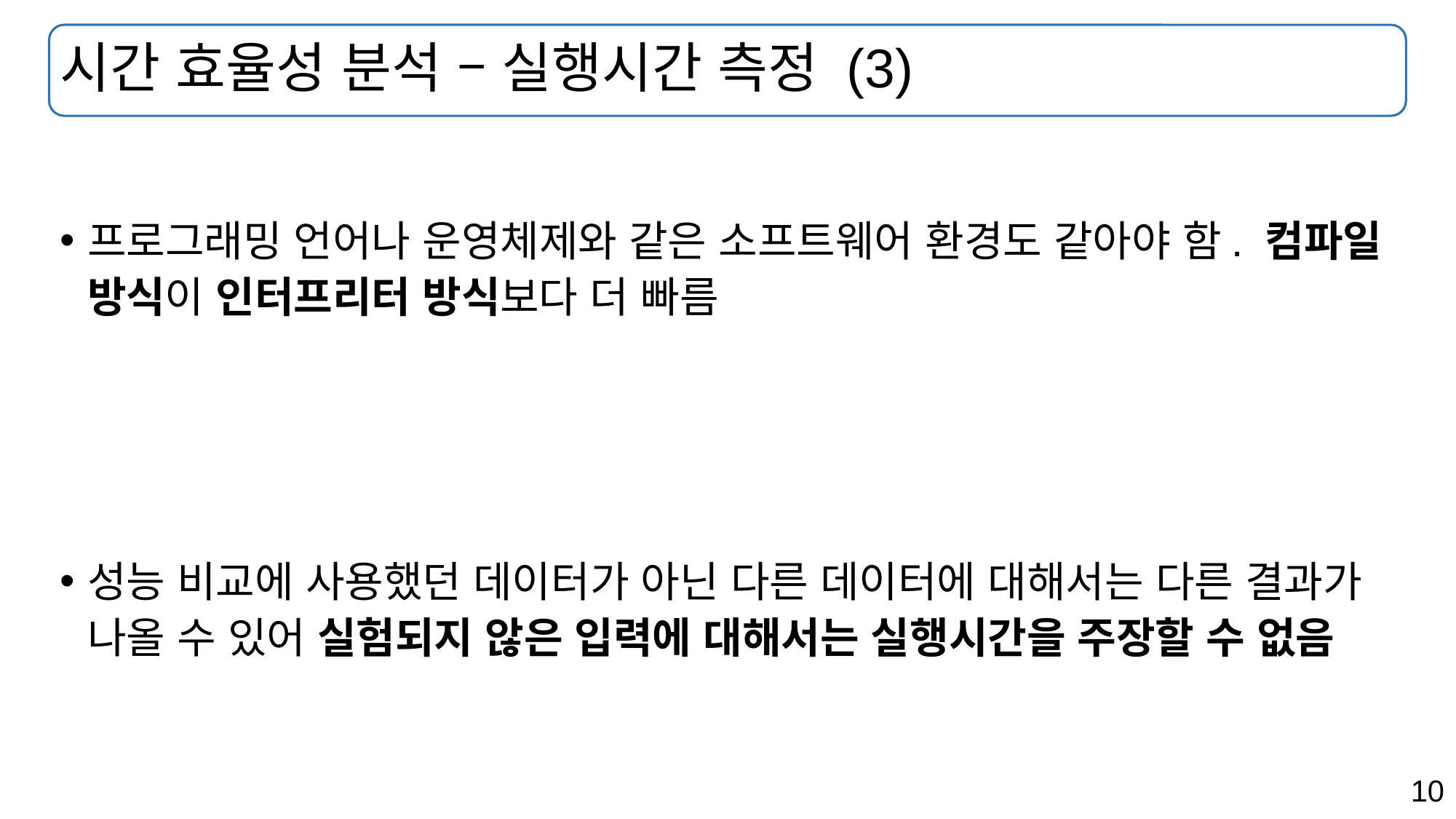

# 시간 효율성 분석 – 실행시간 측정 (3)

프로그래밍 언어나 운영체제와 같은 소프트웨어 환경도 같아야 함. 컴파일 방식이 인터프리터 방식보다 더 빠름

성능 비교에 사용했던 데이터가 아닌 다른 데이터에 대해서는 다른 결과가 나올 수 있어 실험되지 않은 입력에 대해서는 실행시간을 주장할 수 없음